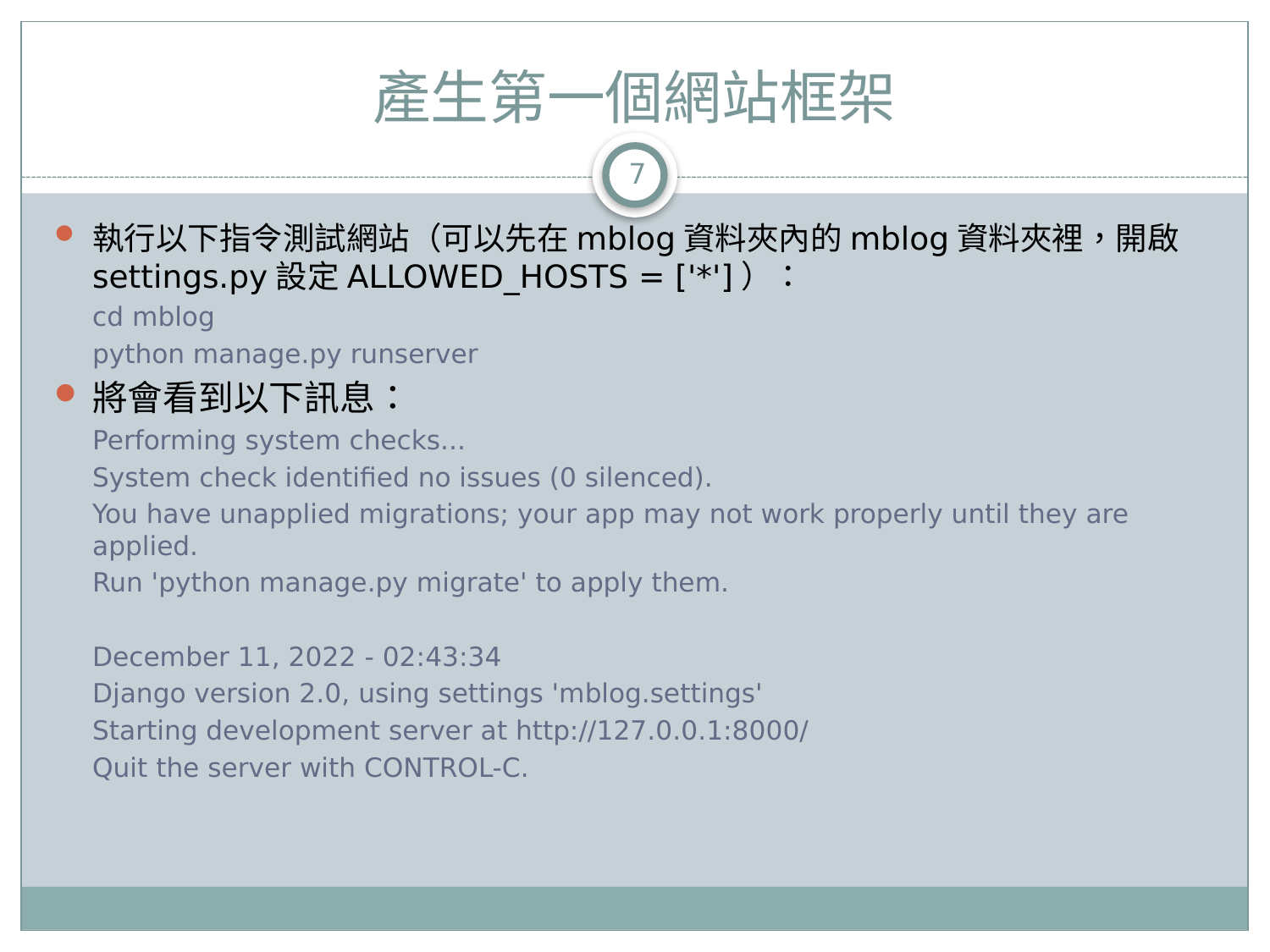

# 產生第一個網站框架
7
執行以下指令測試網站（可以先在mblog資料夾內的mblog資料夾裡，開啟settings.py設定ALLOWED_HOSTS = ['*']）：
cd mblog
python manage.py runserver
將會看到以下訊息：
Performing system checks...
System check identified no issues (0 silenced).
You have unapplied migrations; your app may not work properly until they are applied.
Run 'python manage.py migrate' to apply them.

December 11, 2022 - 02:43:34
Django version 2.0, using settings 'mblog.settings'
Starting development server at http://127.0.0.1:8000/
Quit the server with CONTROL-C.